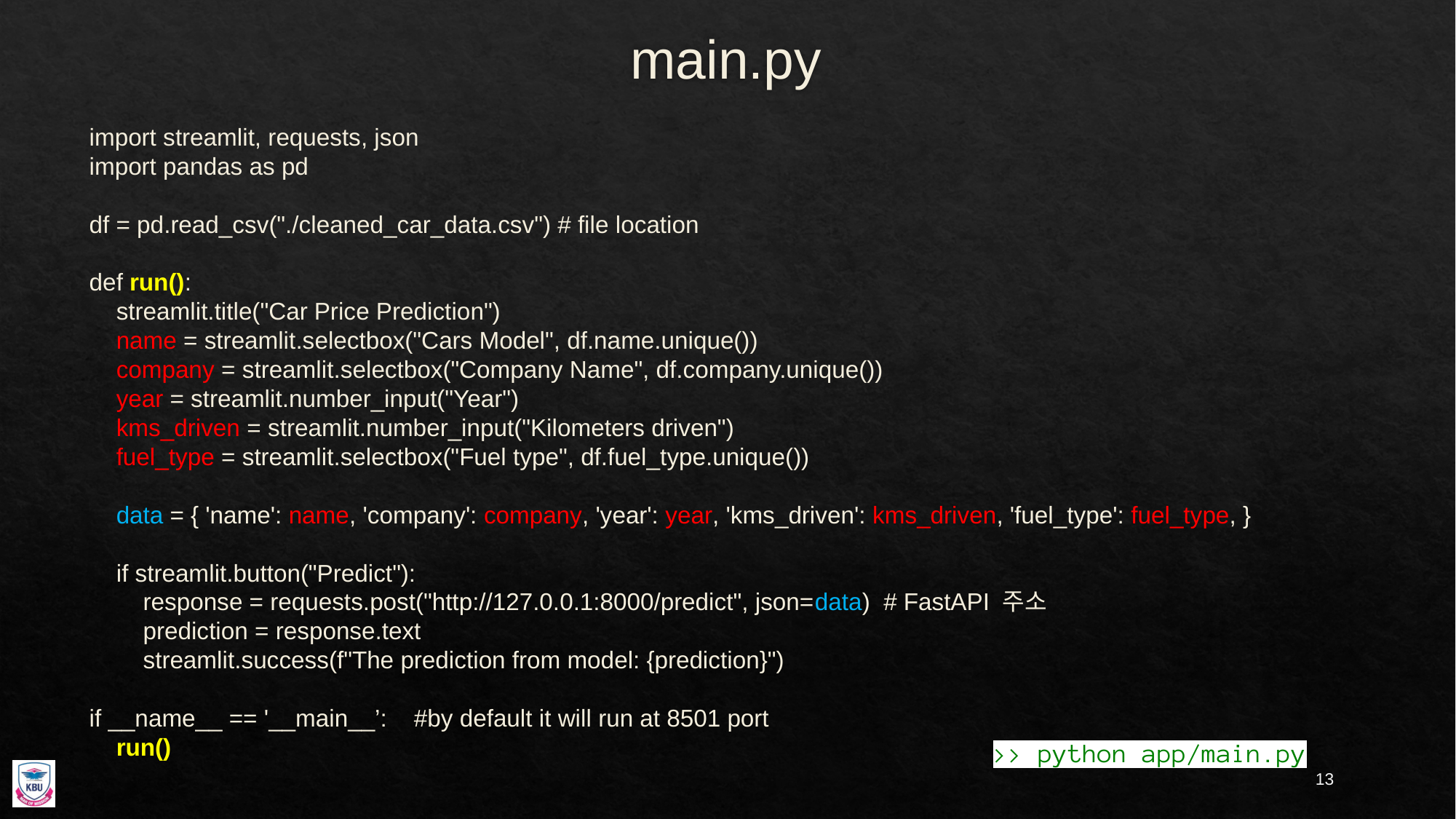

main.py
import streamlit, requests, json
import pandas as pd
df = pd.read_csv("./cleaned_car_data.csv") # file location
def run():
    streamlit.title("Car Price Prediction")
    name = streamlit.selectbox("Cars Model", df.name.unique())
    company = streamlit.selectbox("Company Name", df.company.unique())
    year = streamlit.number_input("Year")
    kms_driven = streamlit.number_input("Kilometers driven")
    fuel_type = streamlit.selectbox("Fuel type", df.fuel_type.unique())

    data = { 'name': name, 'company': company, 'year': year, 'kms_driven': kms_driven, 'fuel_type': fuel_type, }

    if streamlit.button("Predict"):
        response = requests.post("http://127.0.0.1:8000/predict", json=data)  # FastAPI 주소
        prediction = response.text
        streamlit.success(f"The prediction from model: {prediction}")

if __name__ == '__main__’:    #by default it will run at 8501 port
    run()
>> python app/main.py
13